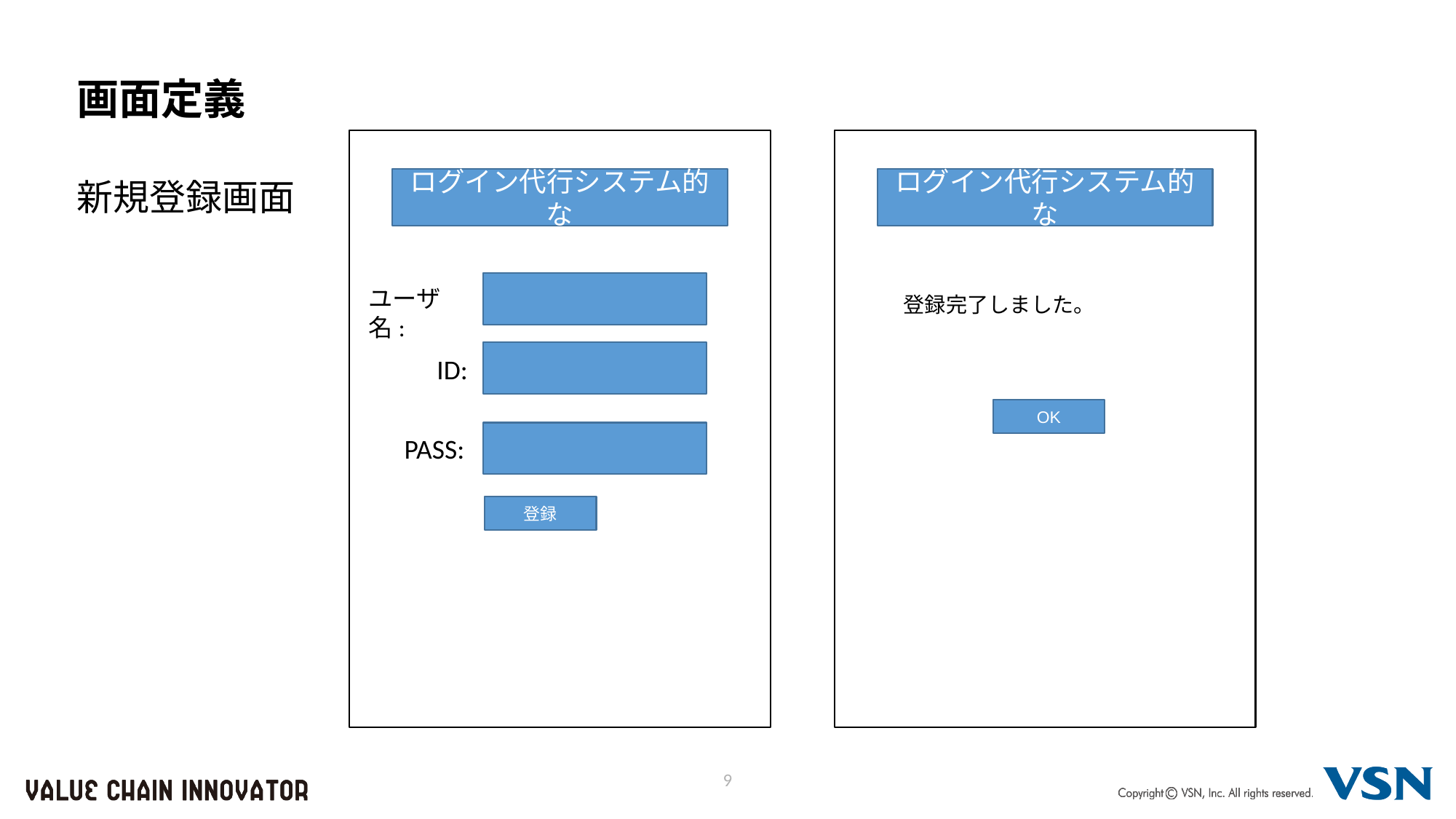

# 画面定義

新規登録画面
ログイン代行システム的な
ログイン代行システム的な

ユーザ名:
登録完了しました。

ID:
OK

PASS:
登録
9